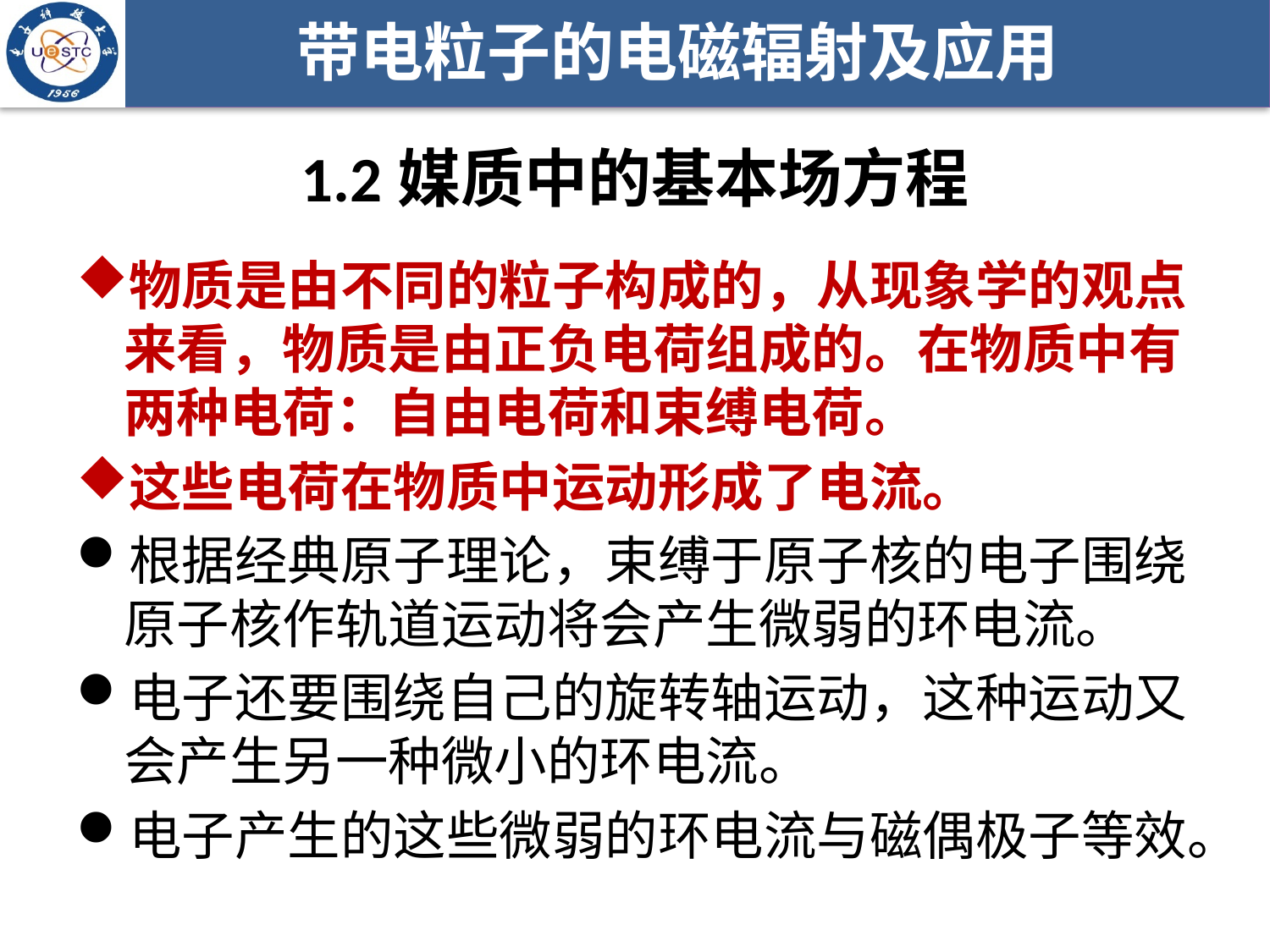

# 1.2媒质中的基本场方程
物质是由不同的粒子构成的，从现象学的观点来看，物质是由正负电荷组成的。在物质中有两种电荷：自由电荷和束缚电荷。
这些电荷在物质中运动形成了电流。
根据经典原子理论，束缚于原子核的电子围绕原子核作轨道运动将会产生微弱的环电流。
电子还要围绕自己的旋转轴运动，这种运动又会产生另一种微小的环电流。
电子产生的这些微弱的环电流与磁偶极子等效。